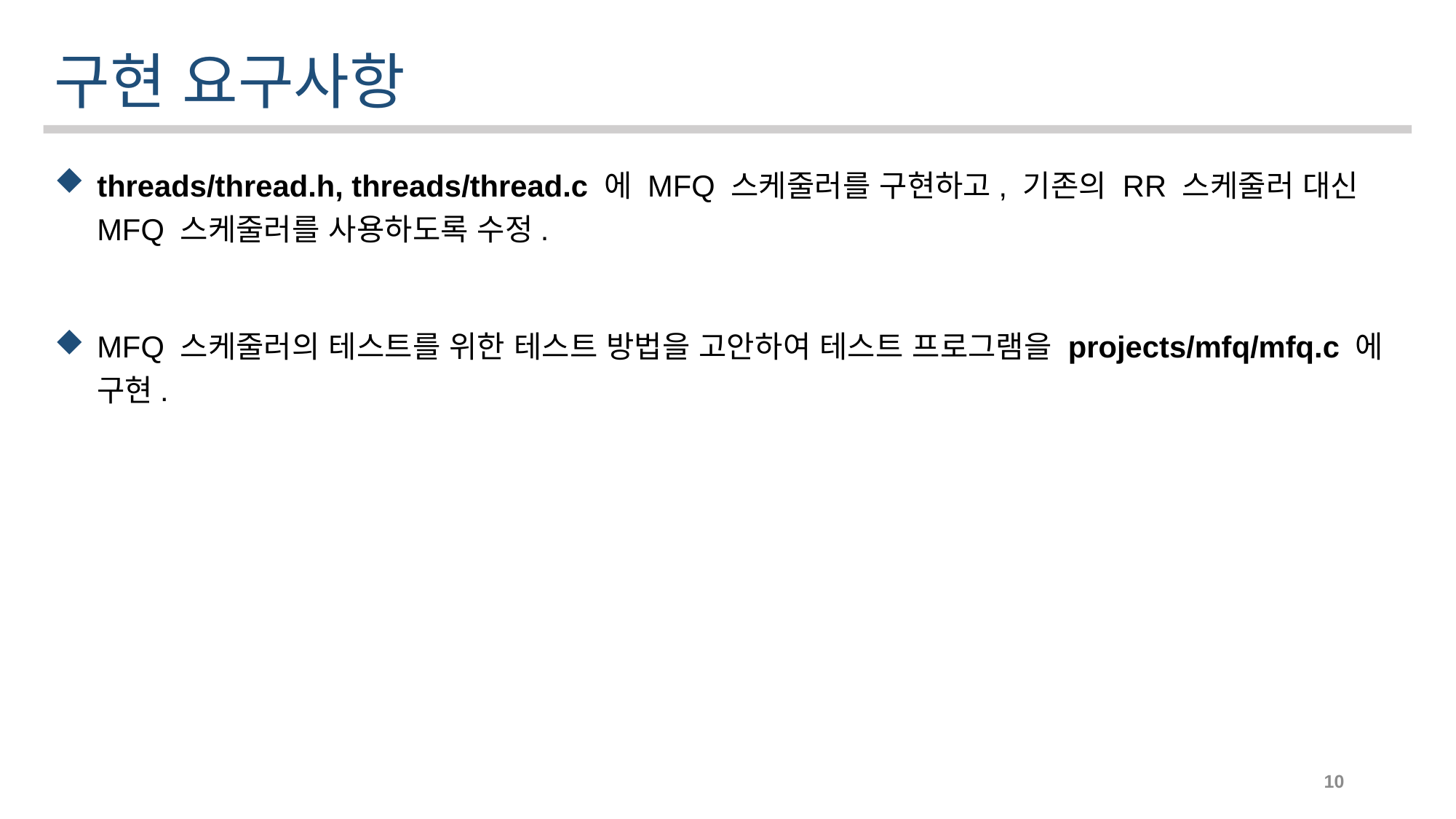

구현 요구사항
threads/thread.h, threads/thread.c 에 MFQ 스케줄러를 구현하고, 기존의 RR 스케줄러 대신 MFQ 스케줄러를 사용하도록 수정.

MFQ 스케줄러의 테스트를 위한 테스트 방법을 고안하여 테스트 프로그램을 projects/mfq/mfq.c 에 구현.
10